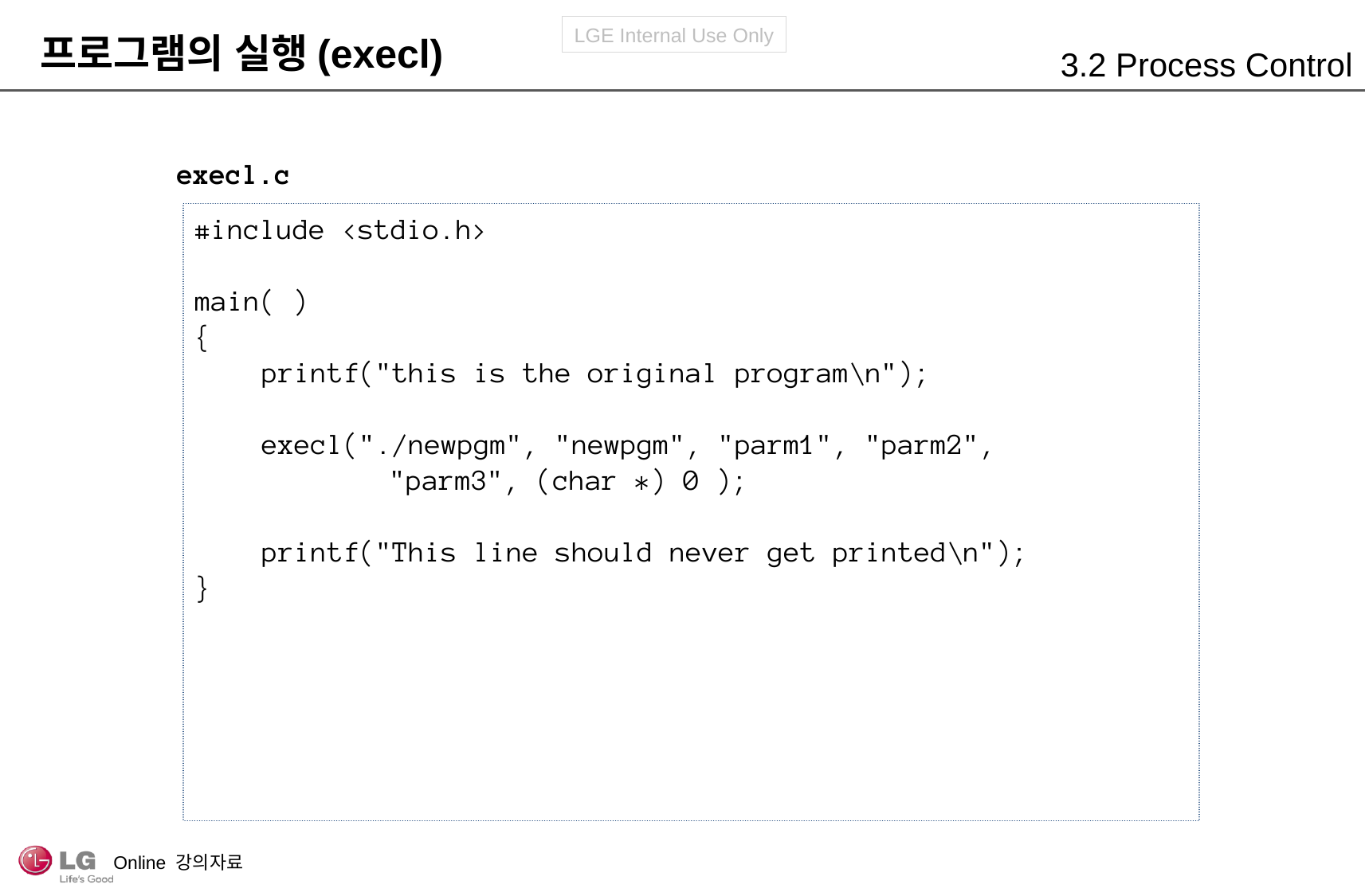

프로그램의 실행(execl)
3.2 Process Control

execl.c
#include <stdio.h>

main( )
{
　　printf("this is the original program\n");

　　execl("./newpgm", "newpgm", "parm1", "parm2",
　　　　　　 "parm3", (char *) 0 );

　　printf("This line should never get printed\n");
}